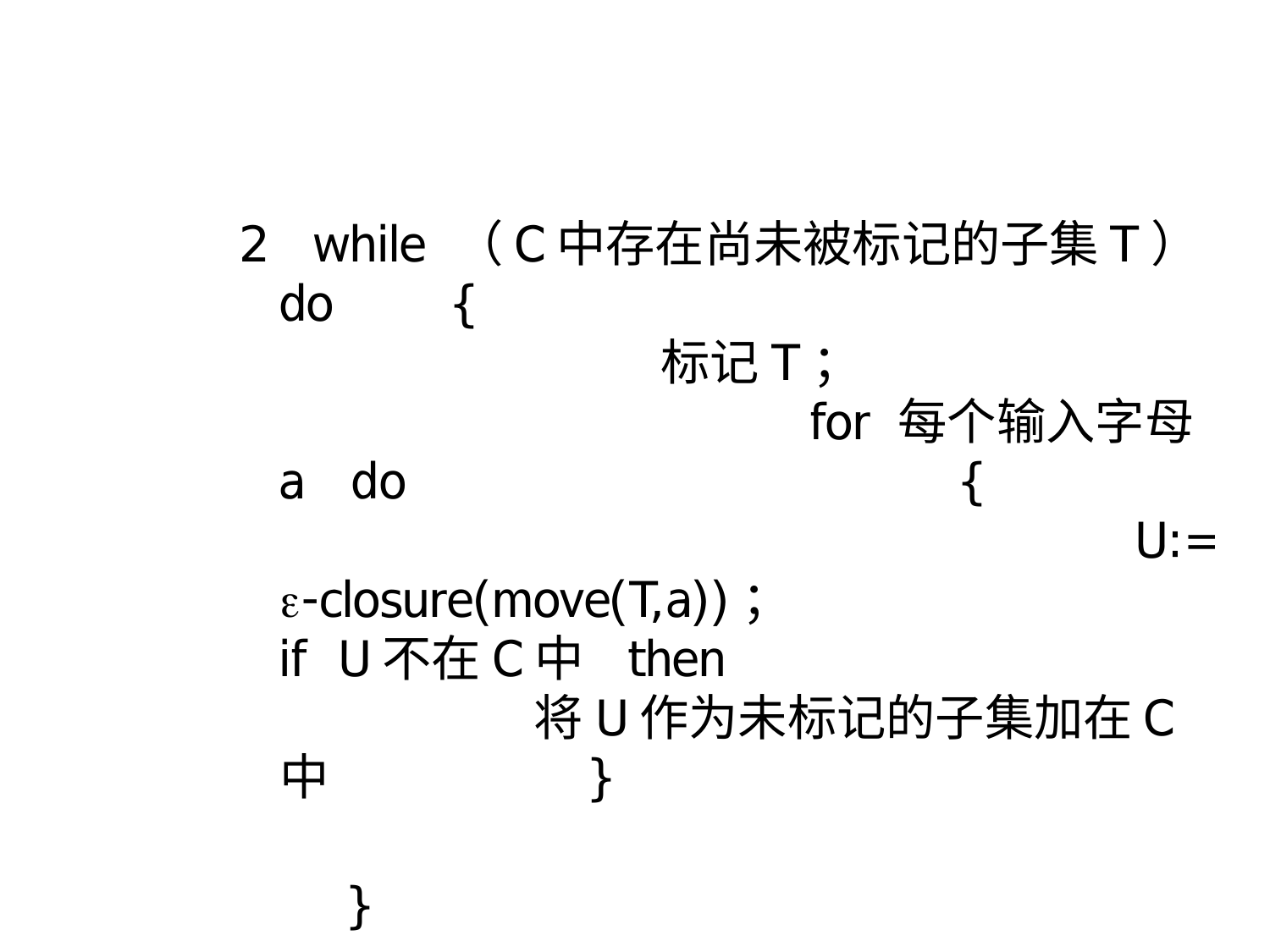

2   while （C中存在尚未被标记的子集T）do	   {      								标记T；							 for 每个输入字母a   do				  	   {   								      U:= ε-closure(move(T,a))；			      if  U不在C中   then 						将U作为未标记的子集加在C中		    }
       }
40